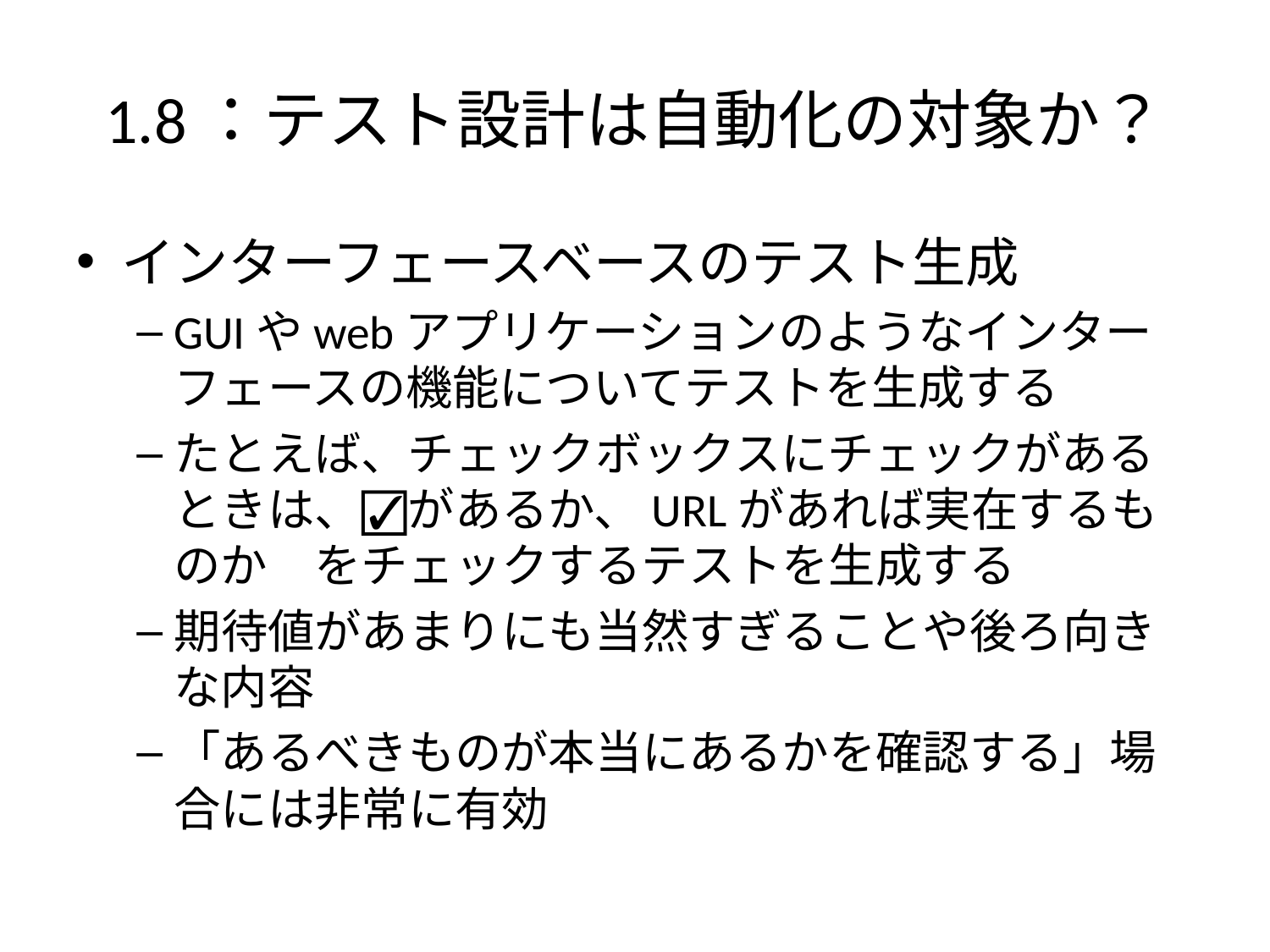

# 1.8：テスト設計は自動化の対象か？
インターフェースベースのテスト生成
GUIやwebアプリケーションのようなインターフェースの機能についてテストを生成する
たとえば、チェックボックスにチェックがあるときは、☑があるか、URLがあれば実在するものか　をチェックするテストを生成する
期待値があまりにも当然すぎることや後ろ向きな内容
「あるべきものが本当にあるかを確認する」場合には非常に有効